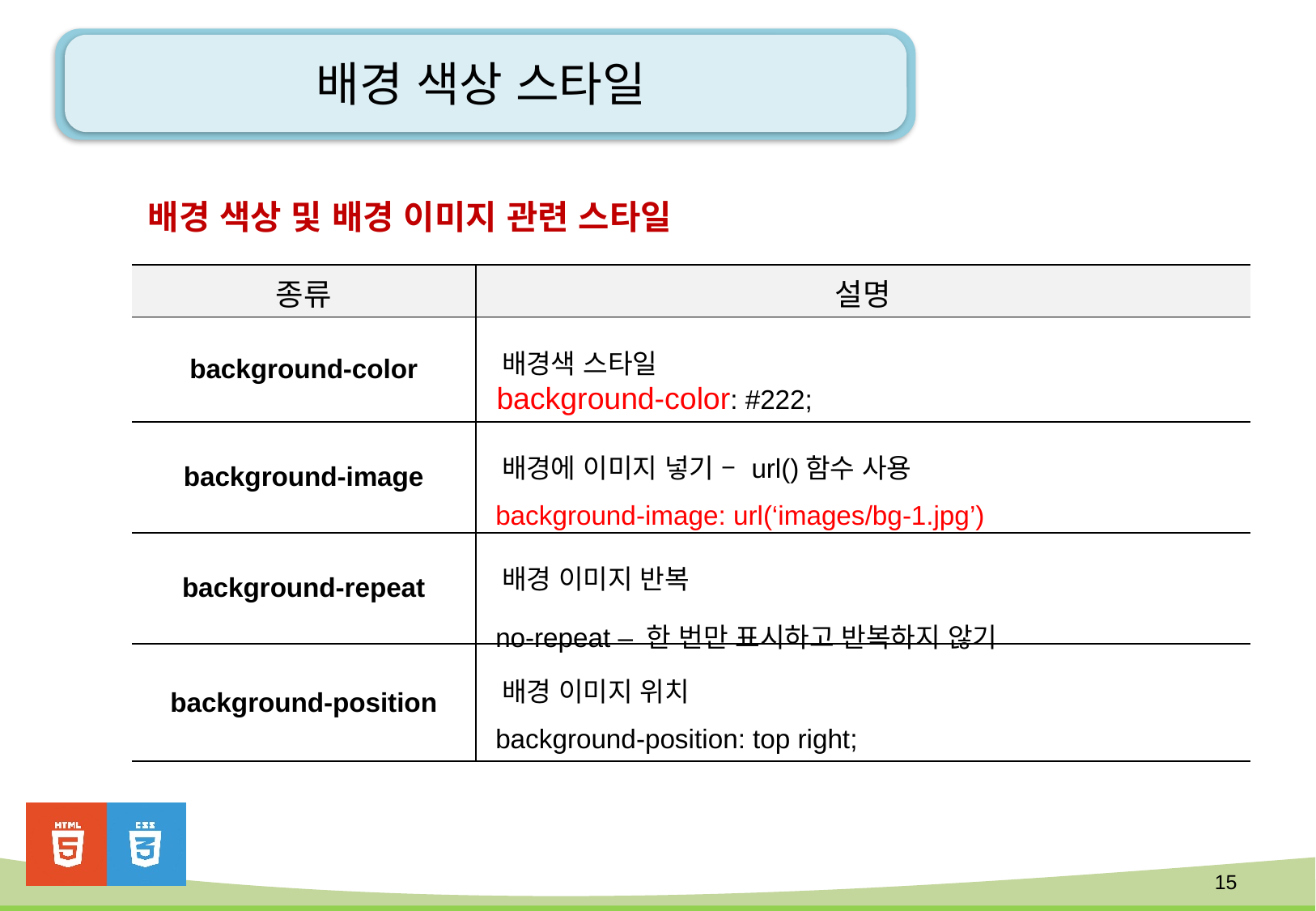

# 배경 색상 스타일
배경 색상 및 배경 이미지 관련 스타일
| 종류 | 설명 |
| --- | --- |
| background-color | 배경색 스타일 background-color: #222; |
| background-image | 배경에 이미지 넣기 – url()함수 사용 background-image: url(‘images/bg-1.jpg’) |
| background-repeat | 배경 이미지 반복 no-repeat – 한 번만 표시하고 반복하지 않기 |
| background-position | 배경 이미지 위치 background-position: top right; |
15